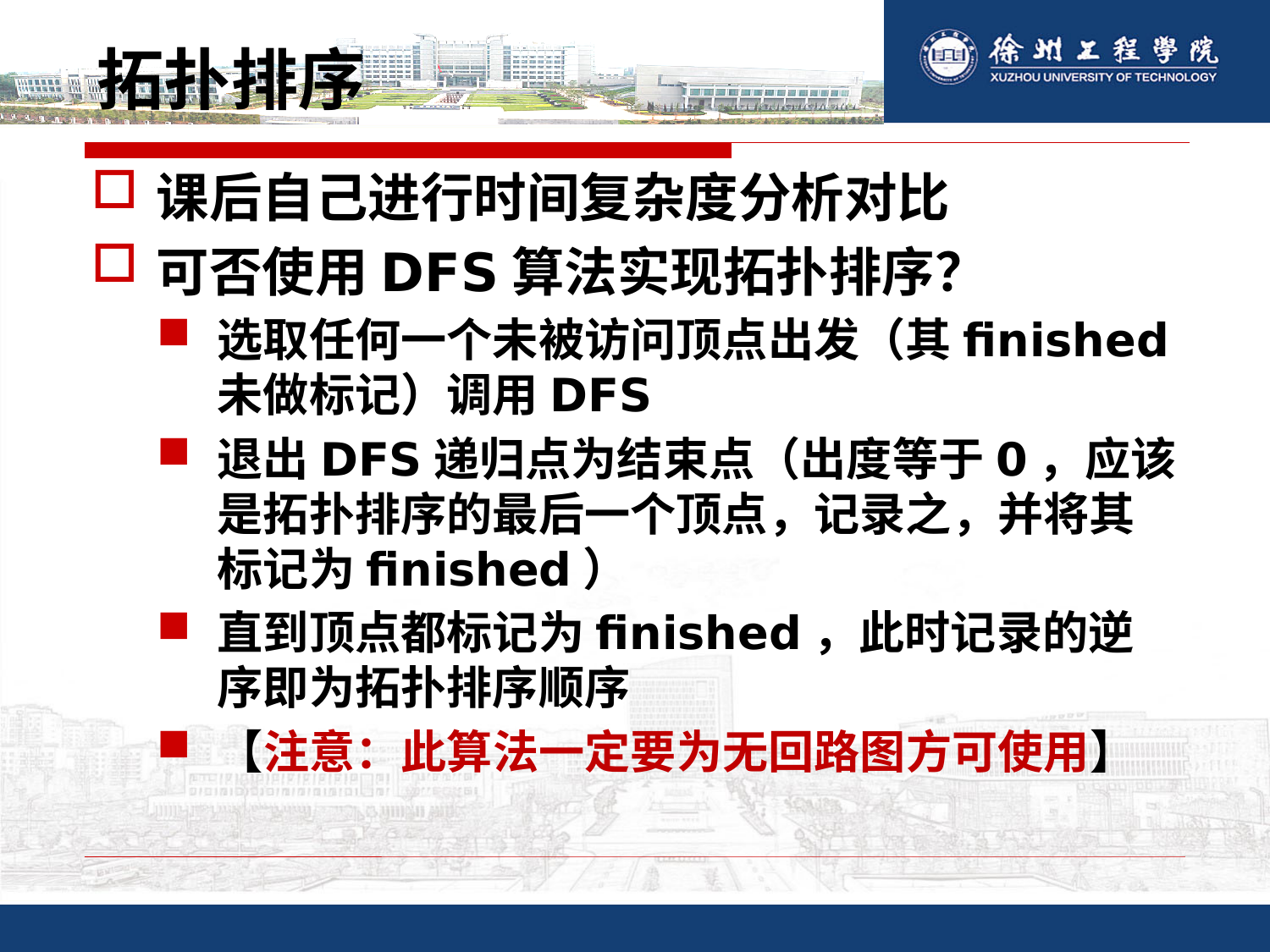

# 拓扑排序
课后自己进行时间复杂度分析对比
可否使用DFS算法实现拓扑排序？
选取任何一个未被访问顶点出发（其finished未做标记）调用DFS
退出DFS递归点为结束点（出度等于0，应该是拓扑排序的最后一个顶点，记录之，并将其标记为finished）
直到顶点都标记为finished，此时记录的逆序即为拓扑排序顺序
【注意：此算法一定要为无回路图方可使用】